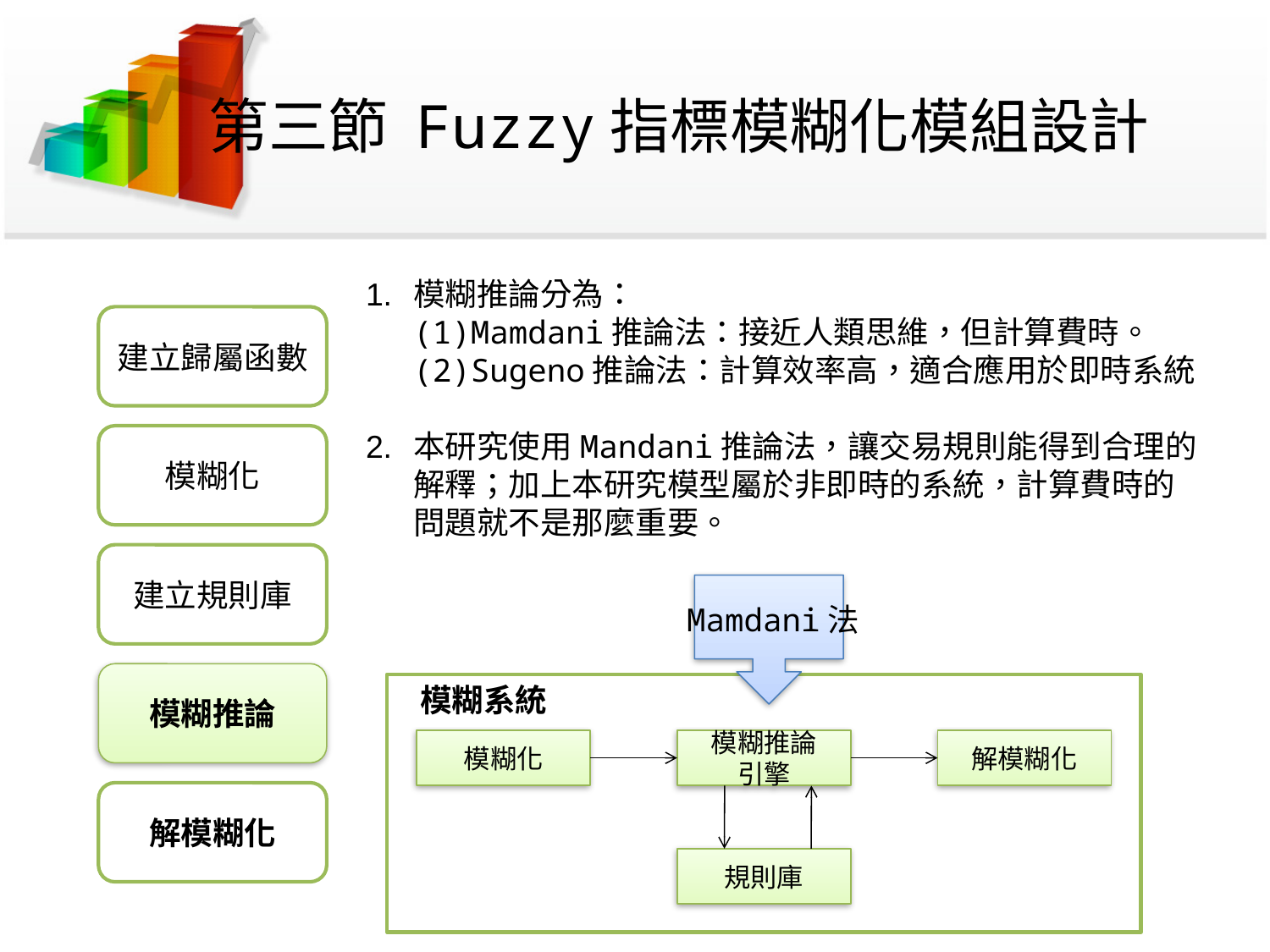

# 第三節 Fuzzy指標模糊化模組設計
模糊推論分為：
	(1)Mamdani推論法：接近人類思維，但計算費時。
	(2)Sugeno推論法：計算效率高，適合應用於即時系統

本研究使用Mandani推論法，讓交易規則能得到合理的
	解釋；加上本研究模型屬於非即時的系統，計算費時的
	問題就不是那麼重要。
建立歸屬函數
模糊化

建立規則庫

Mamdani法
模糊推論

模糊系統
模糊化
模糊推論
引擎
解模糊化
規則庫
解模糊化